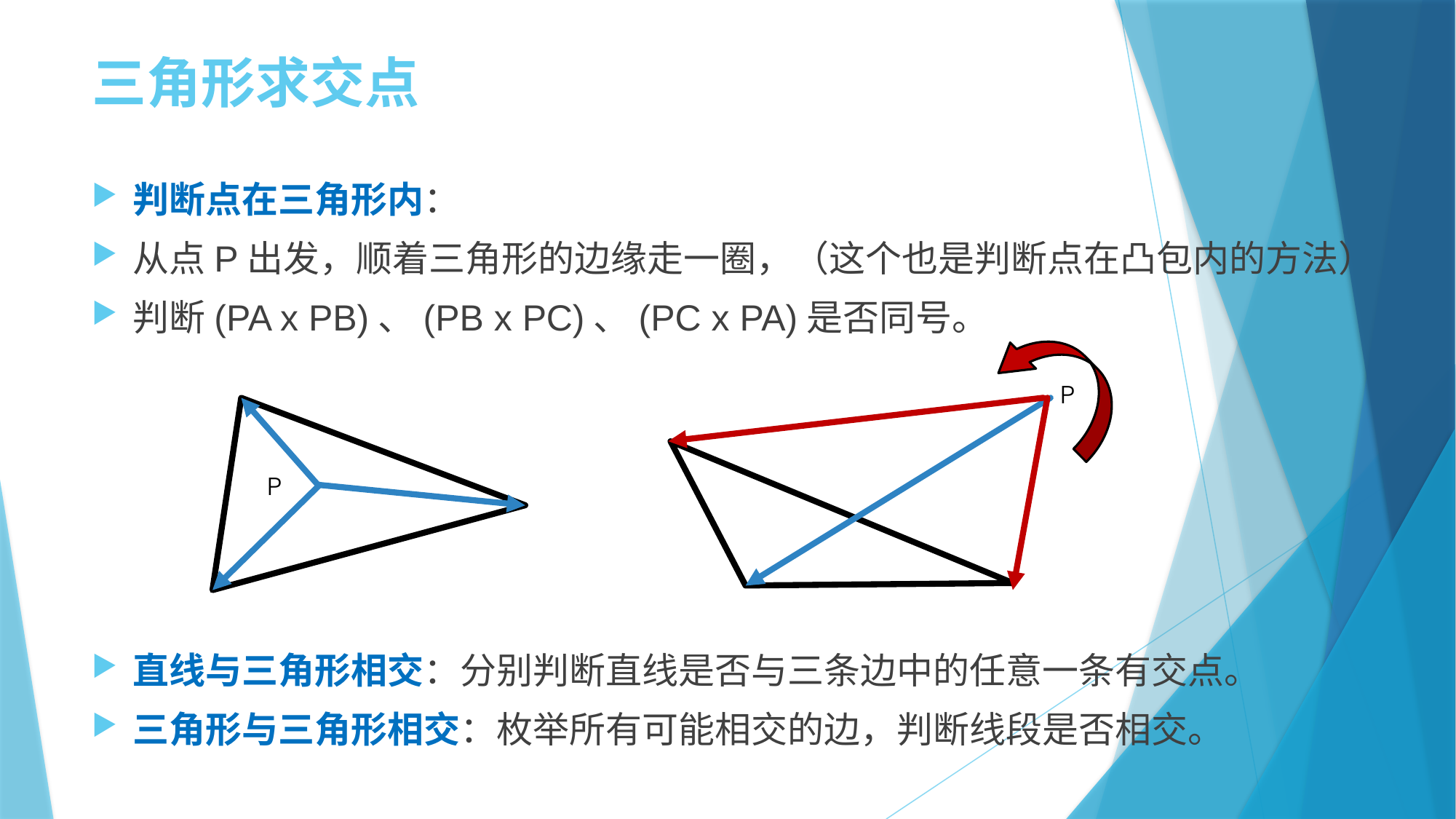

# 三角形求交点
判断点在三角形内：
从点P出发，顺着三角形的边缘走一圈，（这个也是判断点在凸包内的方法）
判断(PA x PB)、(PB x PC)、(PC x PA)是否同号。

直线与三角形相交：分别判断直线是否与三条边中的任意一条有交点。
三角形与三角形相交：枚举所有可能相交的边，判断线段是否相交。

P

P